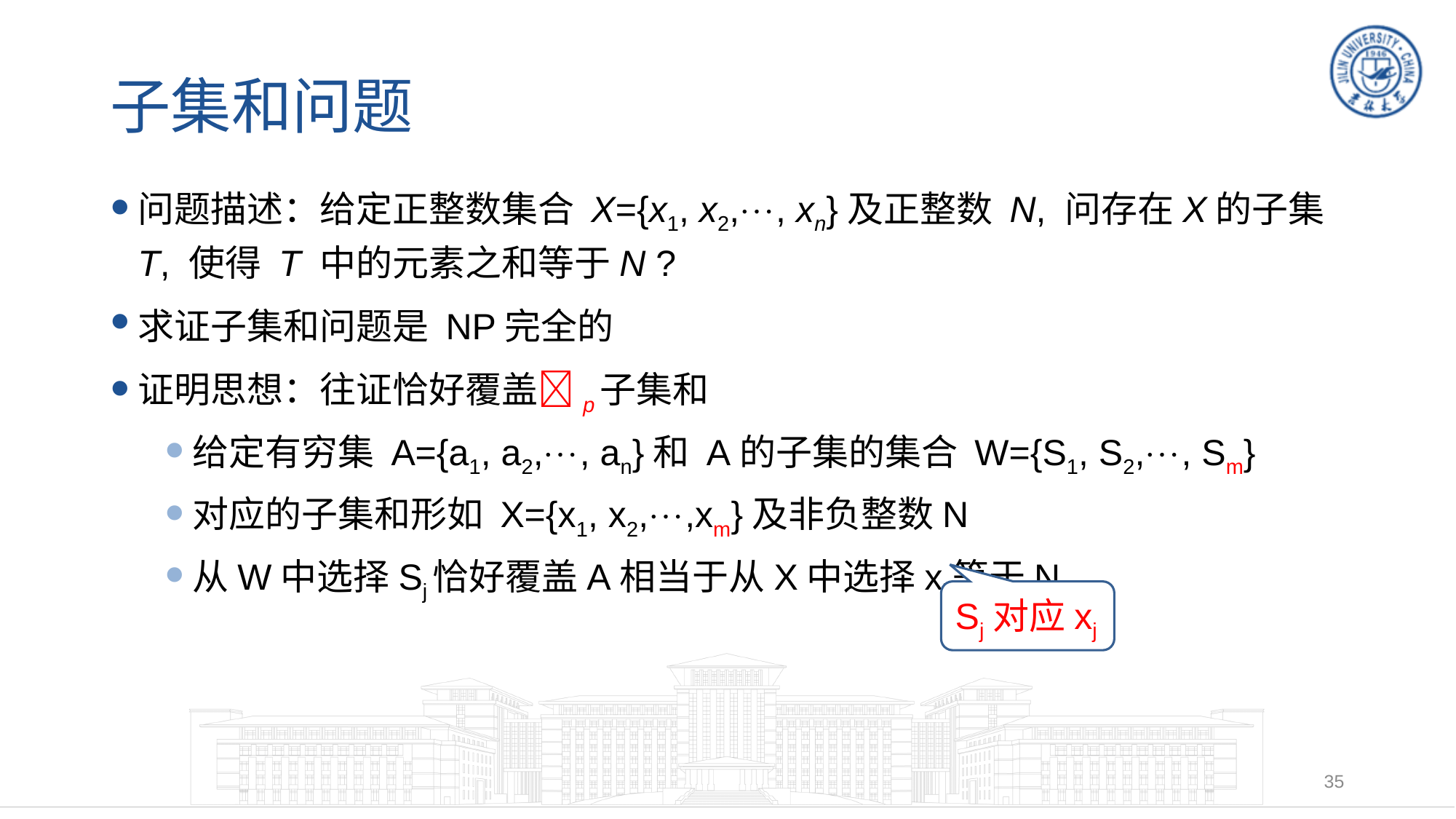

# 子集和问题
问题描述：给定正整数集合 X={x1, x2,…, xn}及正整数 N, 问存在X的子集 T, 使得 T 中的元素之和等于N ?
求证子集和问题是 NP完全的
证明思想：往证恰好覆盖≤p子集和
给定有穷集 A={a1, a2,…, an}和 A的子集的集合 W={S1, S2,…, Sm}
对应的子集和形如 X={x1, x2,…,xm}及非负整数N
从W中选择Sj恰好覆盖A相当于从X中选择xj等于N

Sj对应xj
35